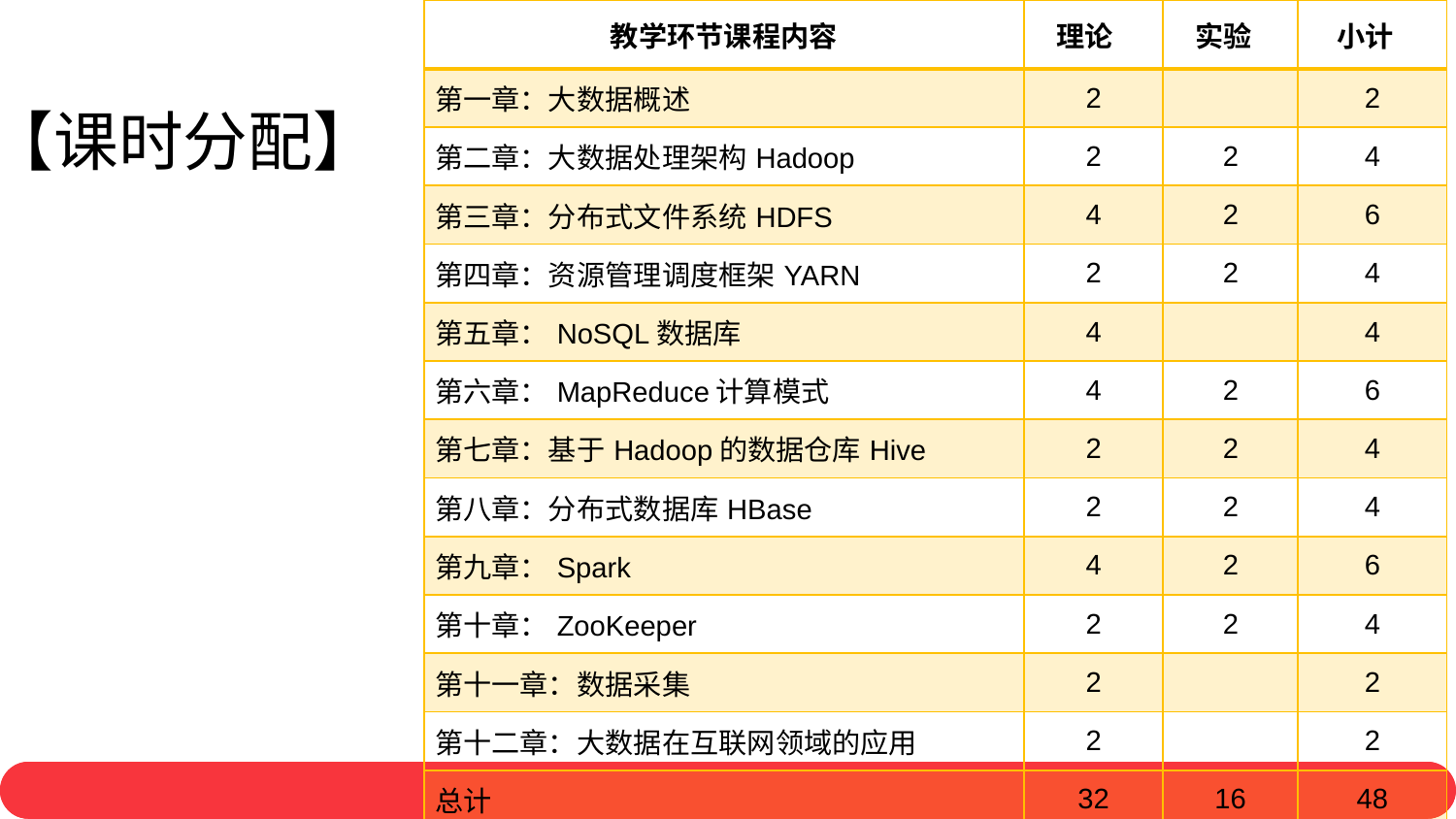

| 教学环节课程内容 | 理论 | 实验 | 小计 |
| --- | --- | --- | --- |
| 第一章：大数据概述 | 2 |  | 2 |
| 第二章：大数据处理架构Hadoop | 2 | 2 | 4 |
| 第三章：分布式文件系统HDFS | 4 | 2 | 6 |
| 第四章：资源管理调度框架YARN | 2 | 2 | 4 |
| 第五章：NoSQL数据库 | 4 |  | 4 |
| 第六章：MapReduce计算模式 | 4 | 2 | 6 |
| 第七章：基于Hadoop的数据仓库Hive | 2 | 2 | 4 |
| 第八章：分布式数据库HBase | 2 | 2 | 4 |
| 第九章：Spark | 4 | 2 | 6 |
| 第十章：ZooKeeper | 2 | 2 | 4 |
| 第十一章：数据采集 | 2 |  | 2 |
| 第十二章：大数据在互联网领域的应用 | 2 |  | 2 |
| 总计 | 32 | 16 | 48 |
【课时分配】